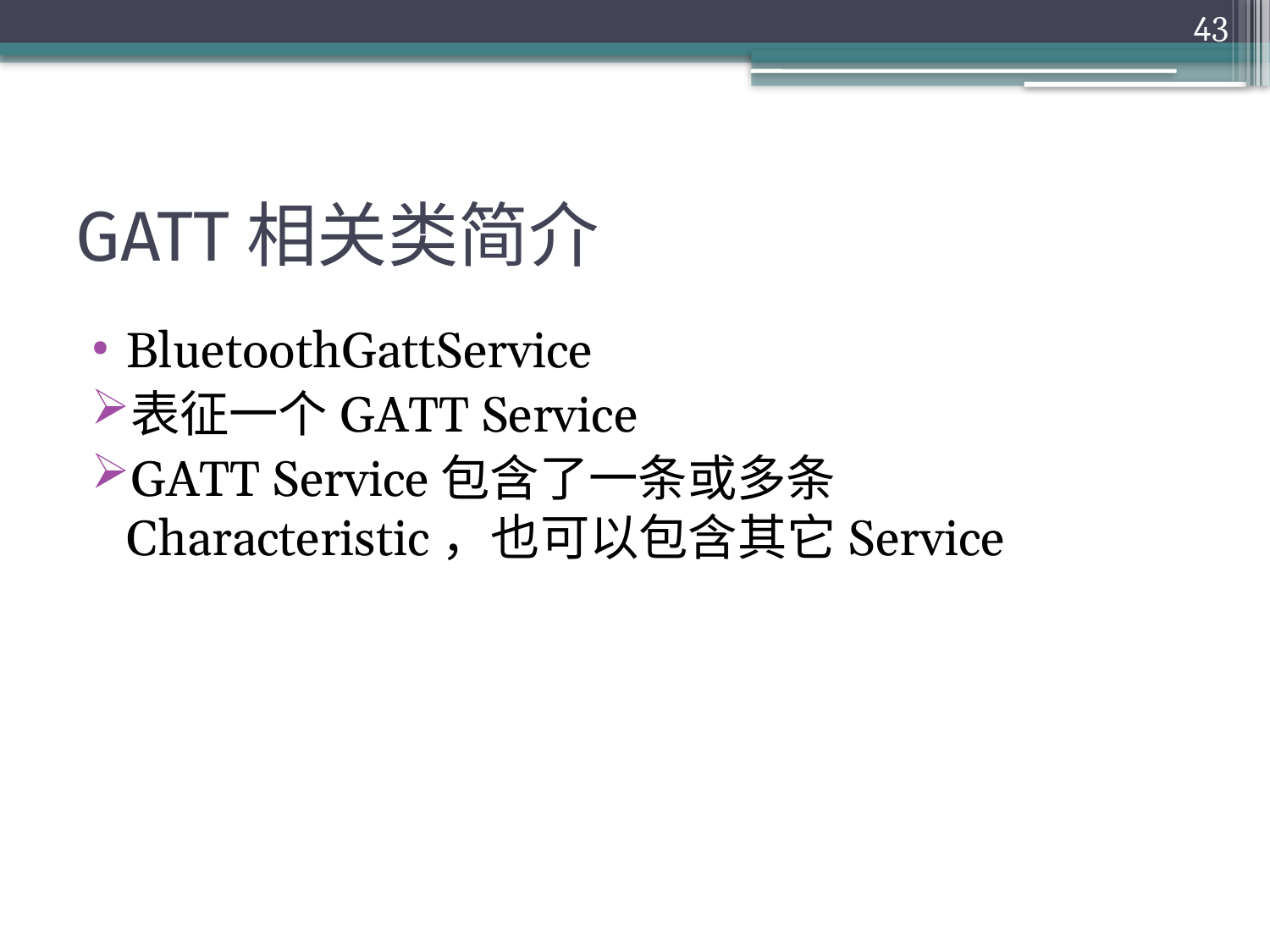

43
# GATT相关类简介
BluetoothGattService
表征一个GATT Service
GATT Service包含了一条或多条Characteristic，也可以包含其它Service